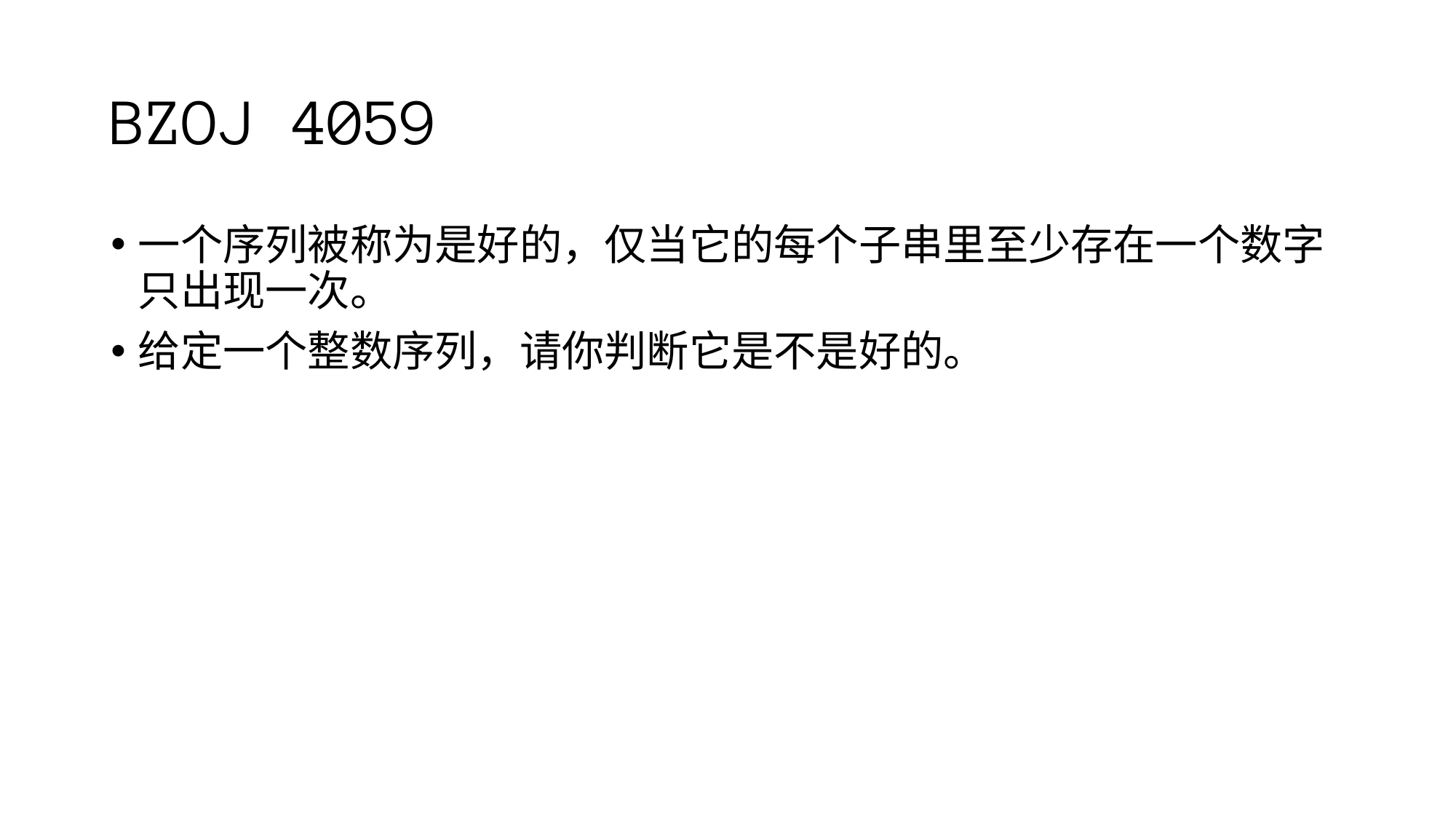

# BZOJ 4059
一个序列被称为是好的，仅当它的每个子串里至少存在一个数字只出现一次。
给定一个整数序列，请你判断它是不是好的。